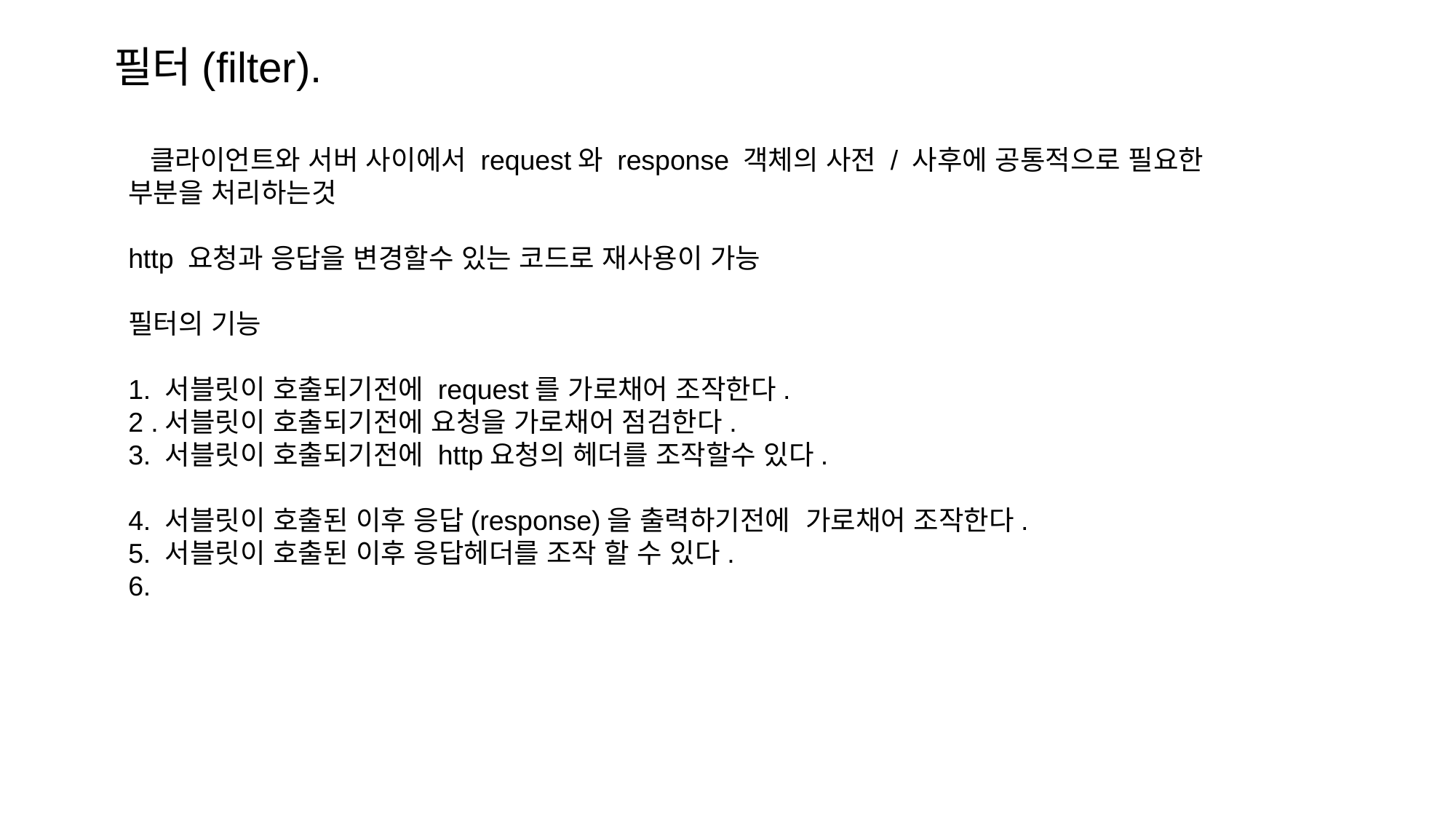

필터(filter).
  클라이언트와 서버 사이에서 request와 response 객체의 사전 / 사후에 공통적으로 필요한      부분을 처리하는것

http 요청과 응답을 변경할수 있는 코드로 재사용이 가능

필터의 기능

1. 서블릿이 호출되기전에 request를 가로채어 조작한다.
2 .서블릿이 호출되기전에 요청을 가로채어 점검한다.
3. 서블릿이 호출되기전에 http요청의 헤더를 조작할수 있다.

4. 서블릿이 호출된 이후 응답(response)을 출력하기전에  가로채어 조작한다.
5. 서블릿이 호출된 이후 응답헤더를 조작 할 수 있다.
6.